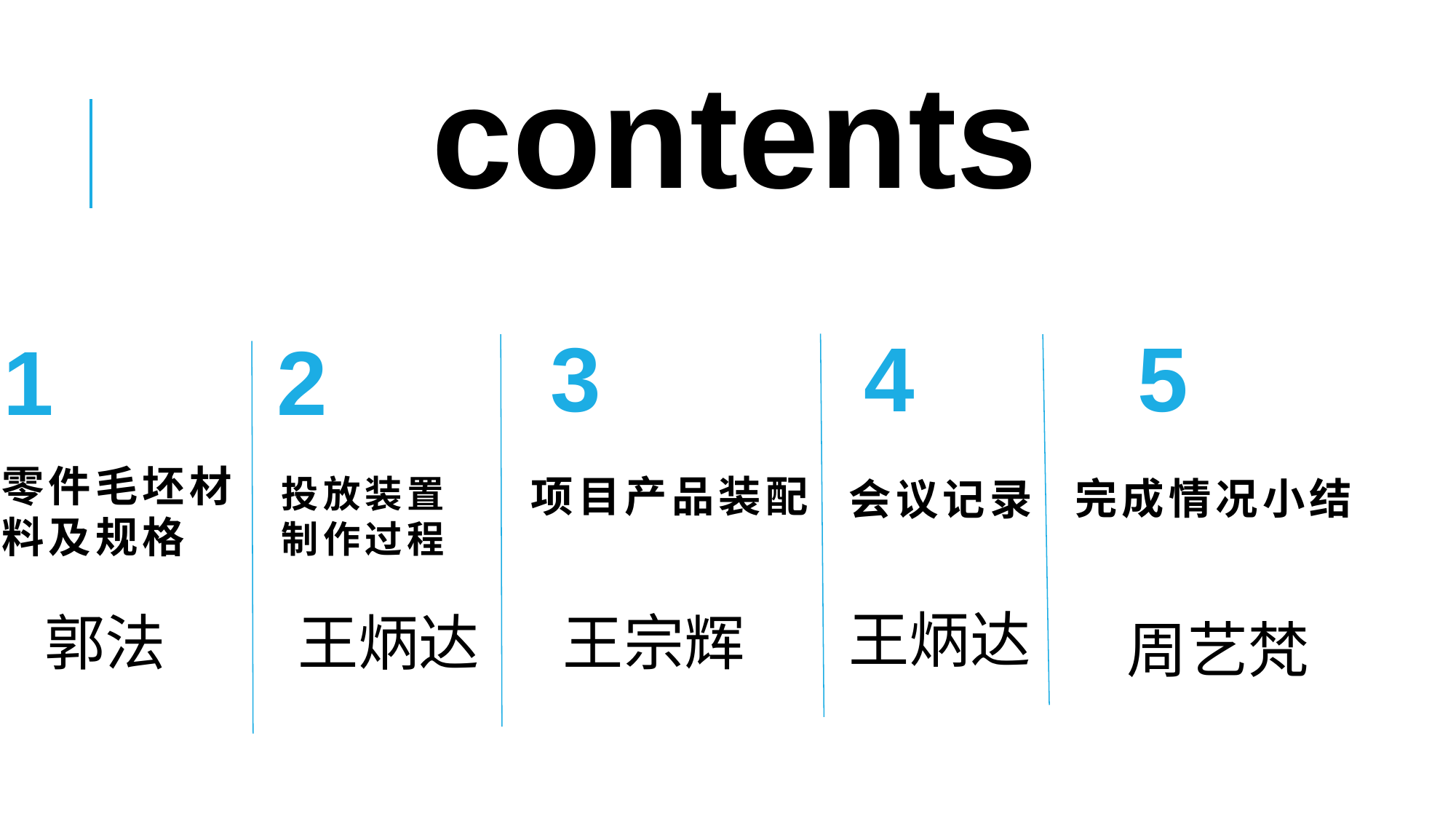

contents
3
5
4
1
2

项目产品装配
会议记录
投放装置
制作过程
零件毛坯材料及规格
完成情况小结

王炳达
郭法
王炳达
王宗辉
周艺梵